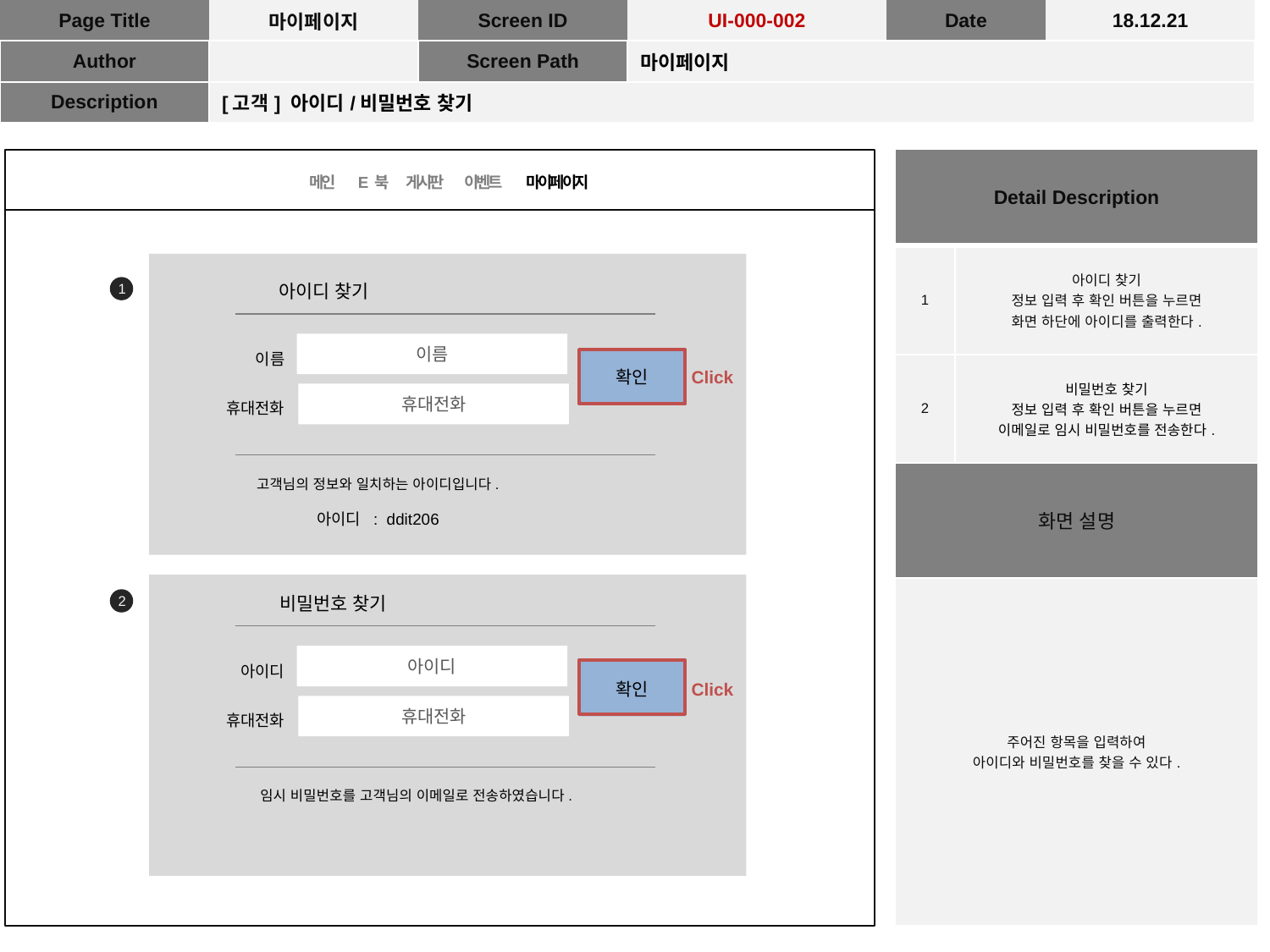

| Page Title | 마이페이지 | Screen ID | UI-000-002 | Date | 18.12.21 |
| --- | --- | --- | --- | --- | --- |
| Author |  | Screen Path | 마이페이지 |  |  |
| Description | [고객] 아이디/비밀번호 찾기 |  |  |  |  |
| Detail Description |  |
| --- | --- |
| 1 | 아이디 찾기 정보 입력 후 확인 버튼을 누르면 화면 하단에 아이디를 출력한다. |
| 2 | 비밀번호 찾기 정보 입력 후 확인 버튼을 누르면 이메일로 임시 비밀번호를 전송한다. |
| 화면 설명 |  |
| 주어진 항목을 입력하여 아이디와 비밀번호를 찾을 수 있다. |  |

E 북
메인
마이페이지
게시판
이벤트

아이디 찾기
이름
이름
확인
휴대전화
휴대전화
고객님의 정보와 일치하는 아이디입니다.

아이디  :  ddit206
1

Click

비밀번호 찾기
아이디
아이디
확인
휴대전화
휴대전화
임시 비밀번호를 고객님의 이메일로 전송하였습니다.
2

Click